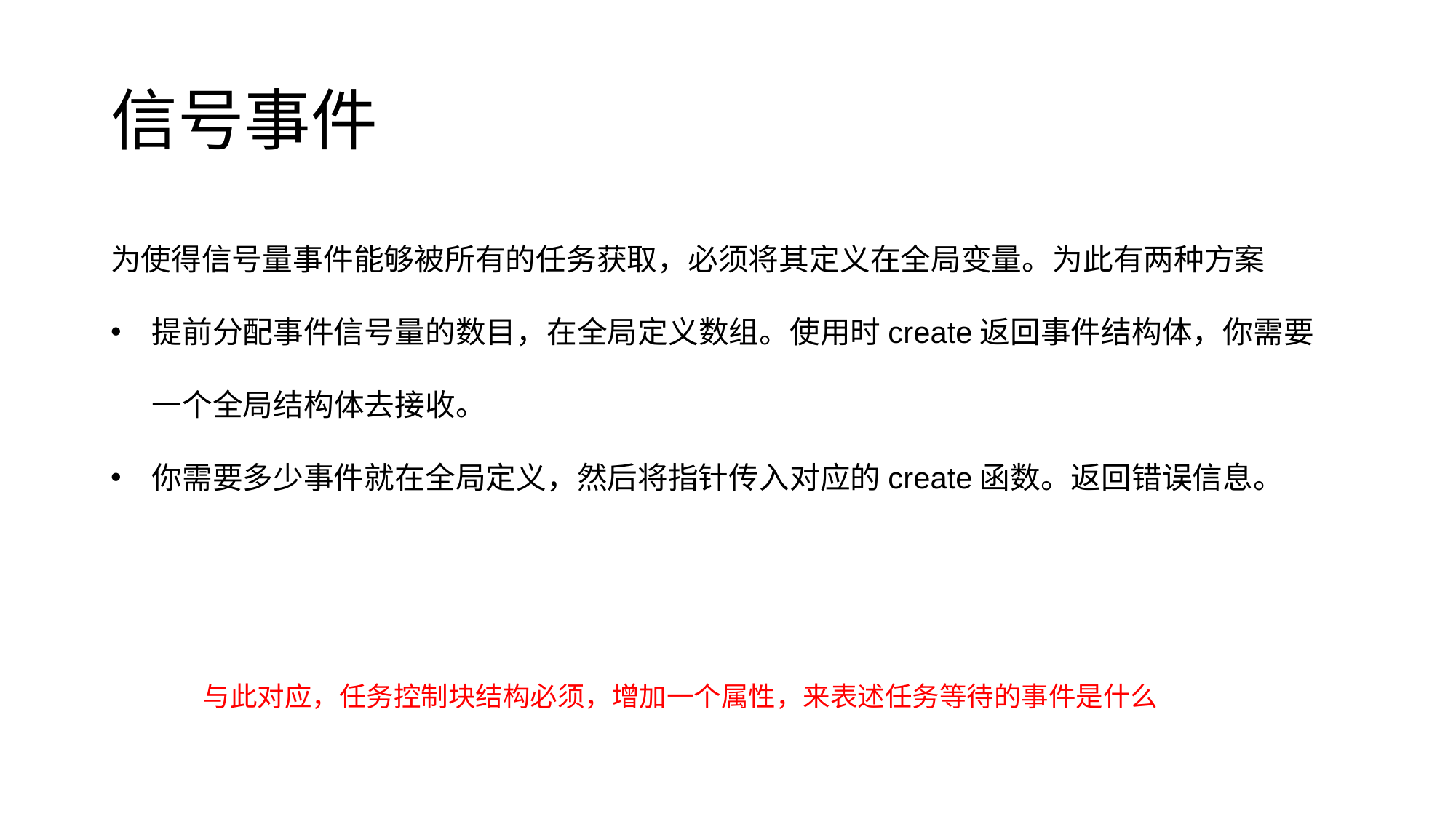

# 信号事件
为使得信号量事件能够被所有的任务获取，必须将其定义在全局变量。为此有两种方案
提前分配事件信号量的数目，在全局定义数组。使用时create返回事件结构体，你需要一个全局结构体去接收。
你需要多少事件就在全局定义，然后将指针传入对应的create函数。返回错误信息。
与此对应，任务控制块结构必须，增加一个属性，来表述任务等待的事件是什么